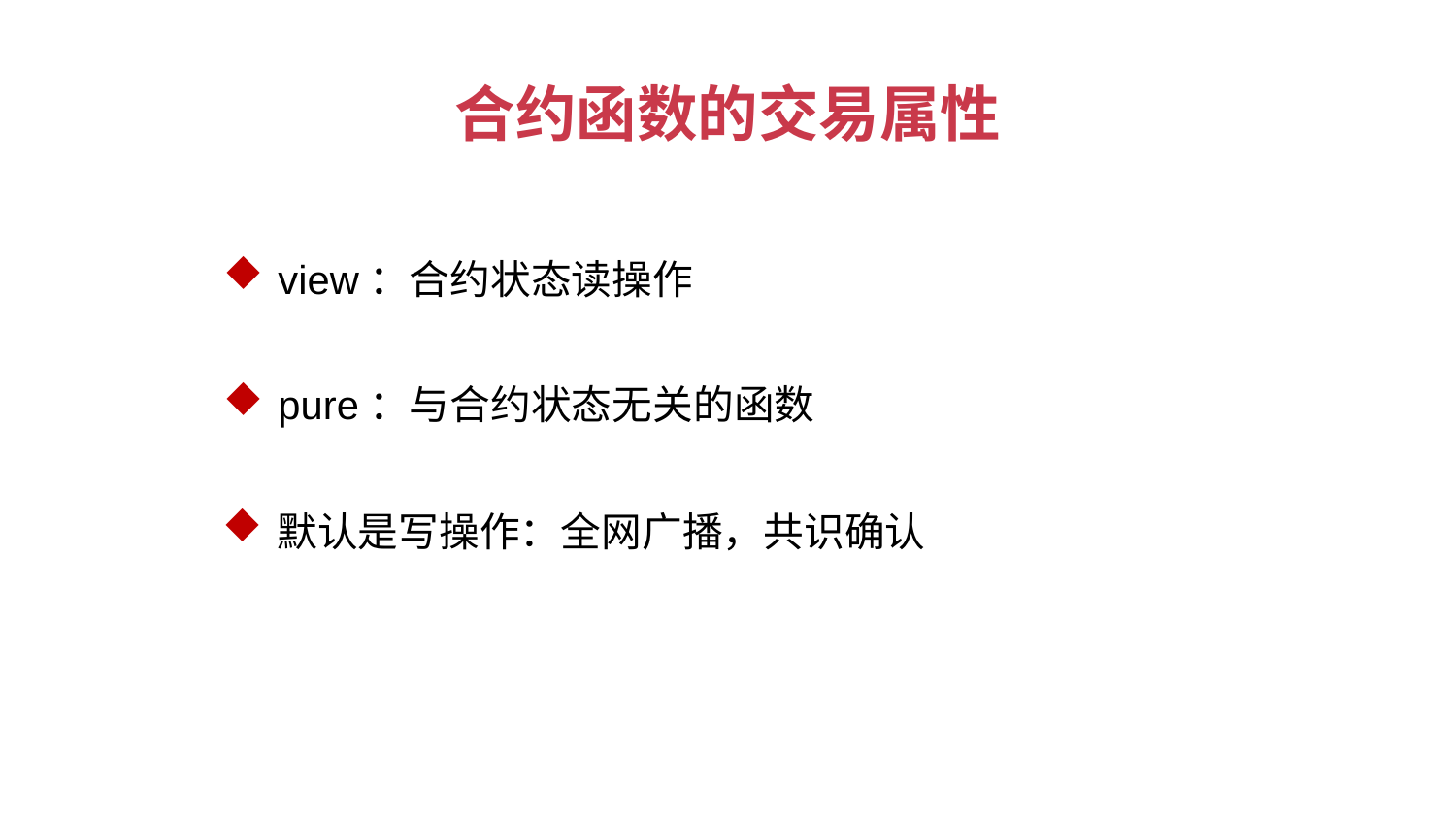

合约函数的交易属性
view：合约状态读操作
pure：与合约状态无关的函数
默认是写操作：全网广播，共识确认